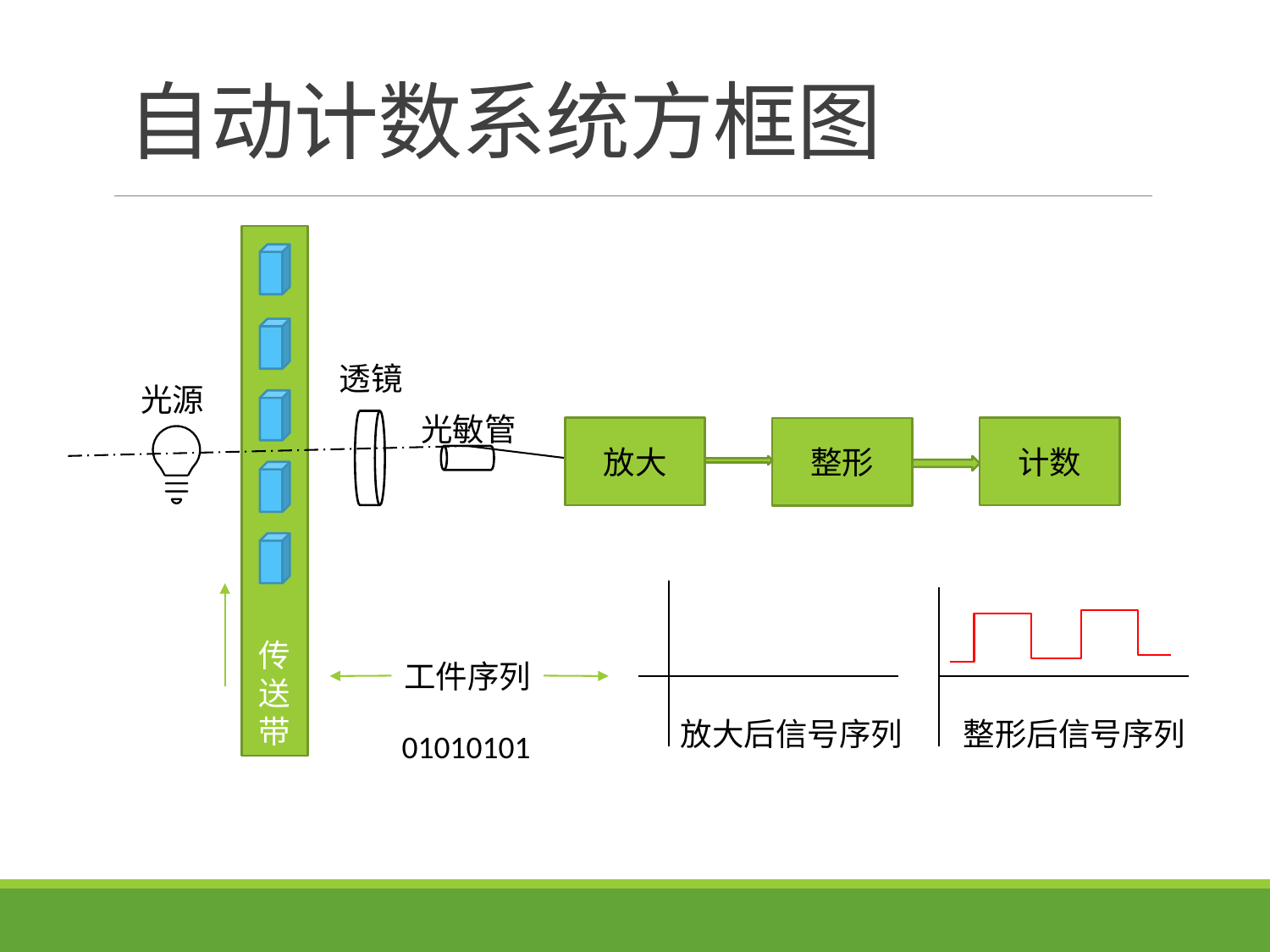

# 自动计数系统方框图
传送带

透镜
光源

光敏管

放大
计数
整形

工件序列
放大后信号序列
整形后信号序列
01010101